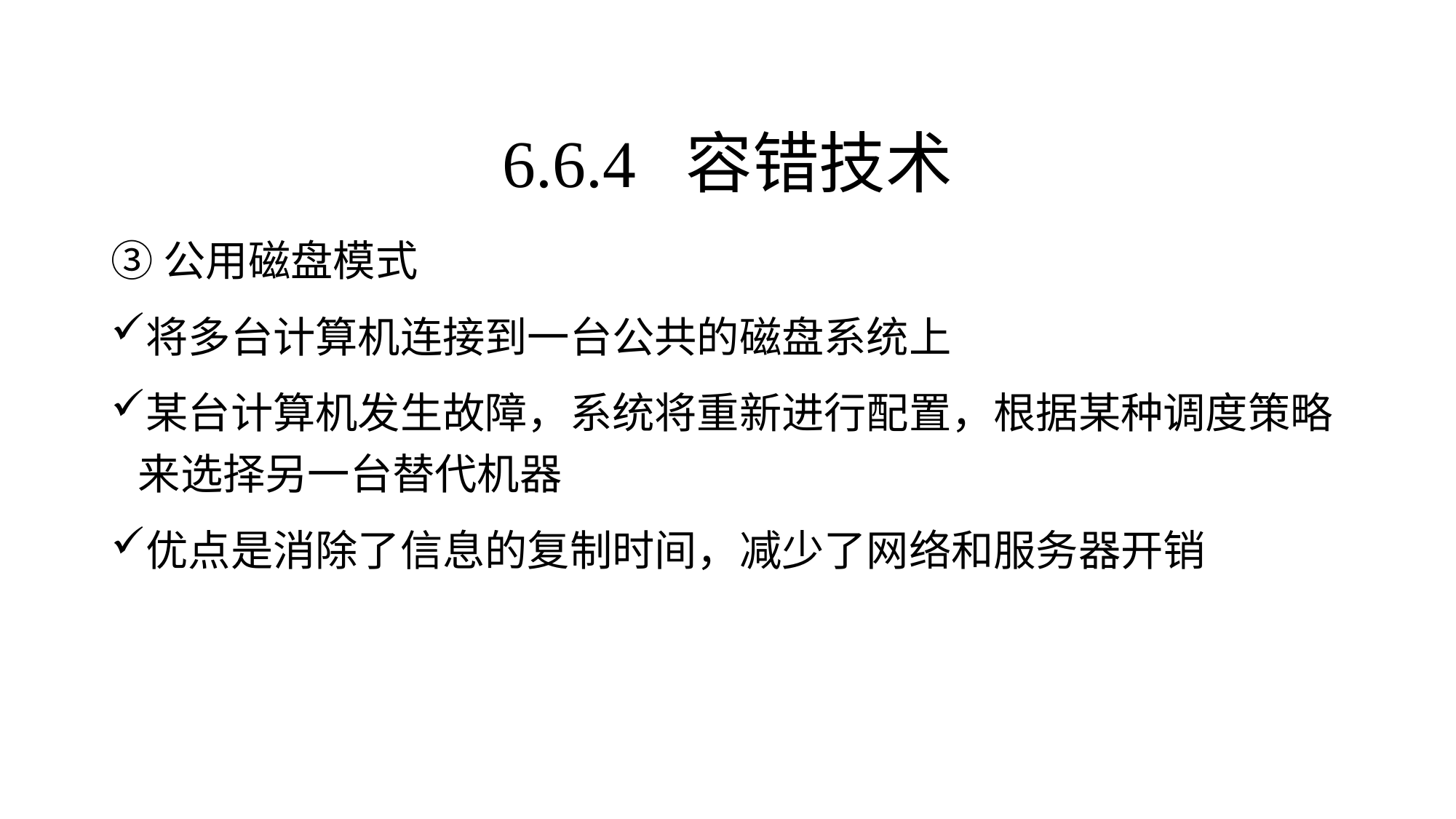

③公用磁盘模式
将多台计算机连接到一台公共的磁盘系统上
某台计算机发生故障，系统将重新进行配置，根据某种调度策略来选择另一台替代机器
优点是消除了信息的复制时间，减少了网络和服务器开销

6.6.4  容错技术

22